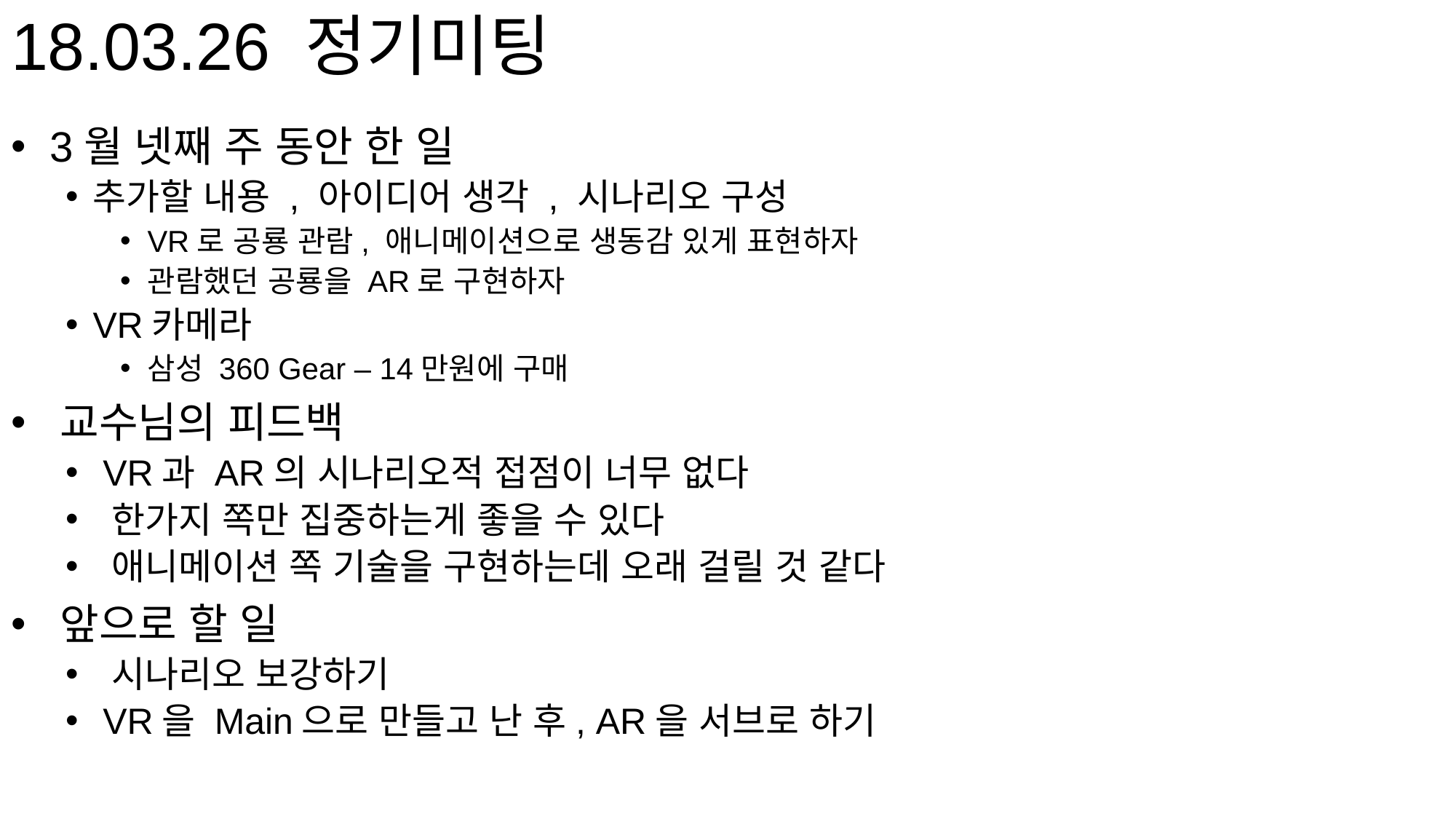

# 18.03.26 정기미팅
 3월 넷째 주 동안 한 일
추가할 내용 , 아이디어 생각 , 시나리오 구성
VR로 공룡 관람, 애니메이션으로 생동감 있게 표현하자
관람했던 공룡을 AR로 구현하자
VR카메라
삼성 360 Gear – 14만원에 구매
 교수님의 피드백
 VR과 AR의 시나리오적 접점이 너무 없다
 한가지 쪽만 집중하는게 좋을 수 있다
 애니메이션 쪽 기술을 구현하는데 오래 걸릴 것 같다
 앞으로 할 일
 시나리오 보강하기
 VR을 Main으로 만들고 난 후, AR을 서브로 하기